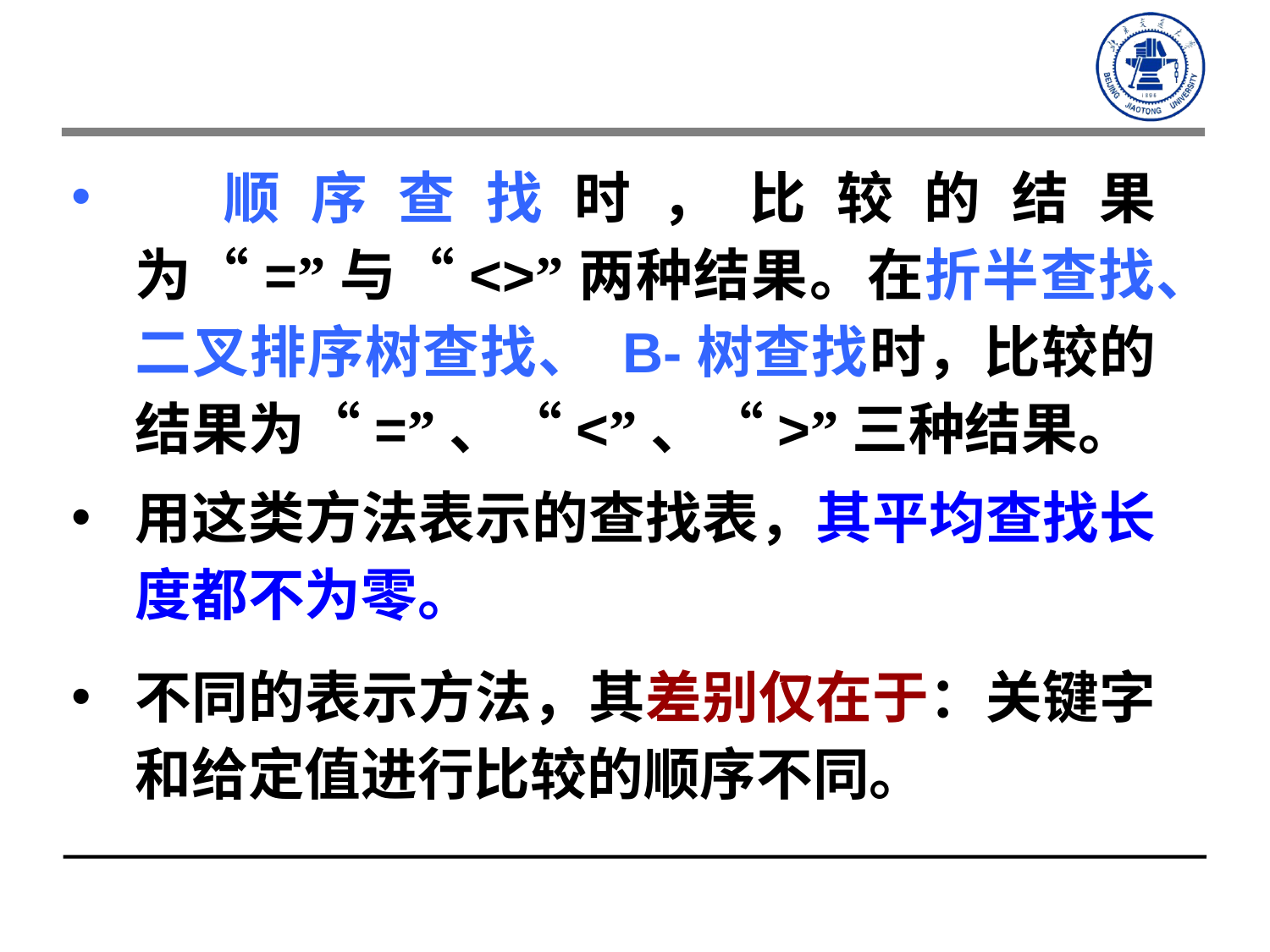

顺序查找时，比较的结果为“=”与“<>”两种结果。在折半查找、二叉排序树查找、 B-树查找时，比较的结果为“=”、“<”、“>”三种结果。
用这类方法表示的查找表，其平均查找长度都不为零。
不同的表示方法，其差别仅在于：关键字和给定值进行比较的顺序不同。